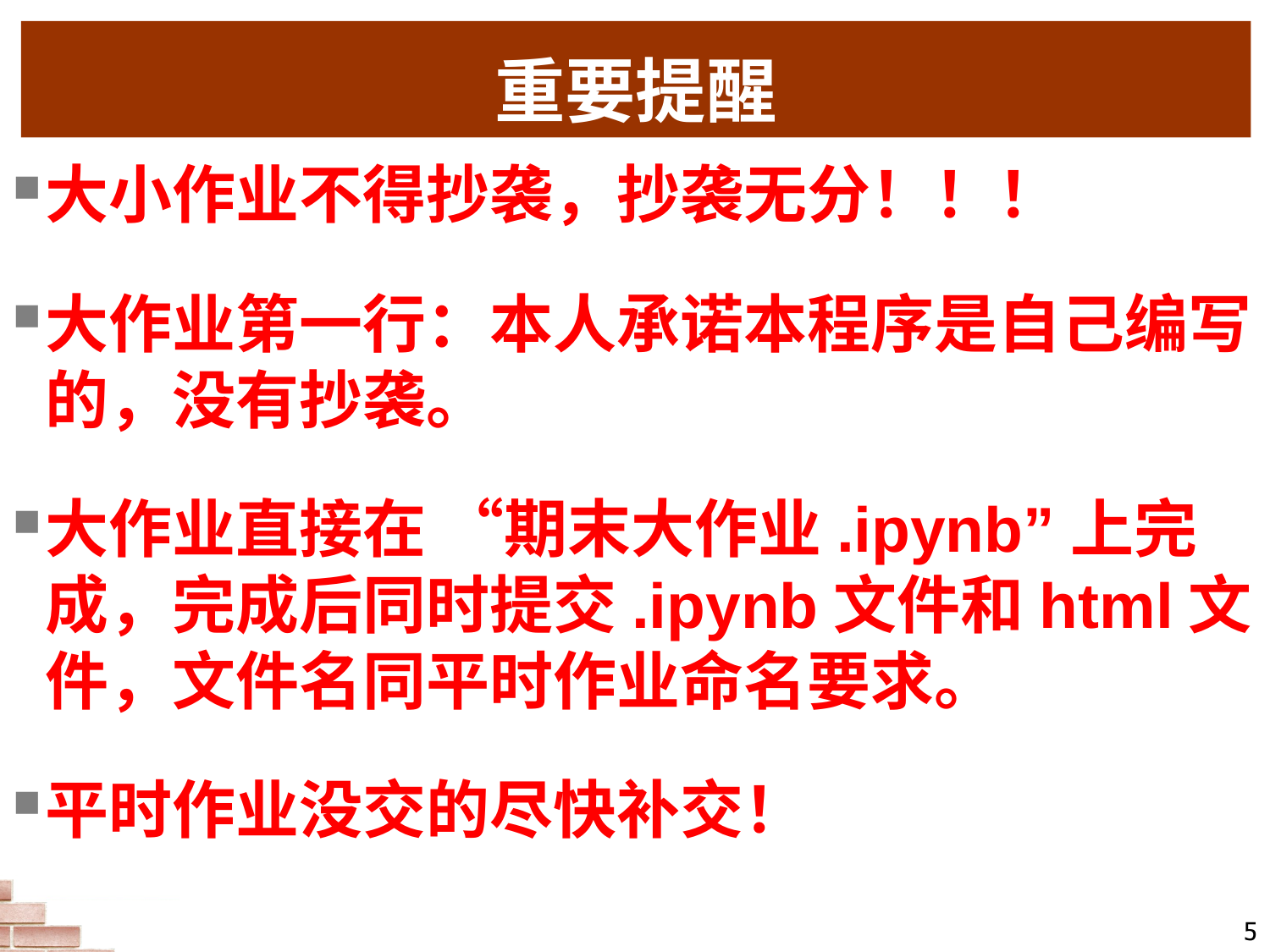

# 重要提醒
大小作业不得抄袭，抄袭无分！！！
大作业第一行：本人承诺本程序是自己编写的，没有抄袭。
大作业直接在 “期末大作业.ipynb”上完成，完成后同时提交.ipynb文件和html文件，文件名同平时作业命名要求。
平时作业没交的尽快补交！
5